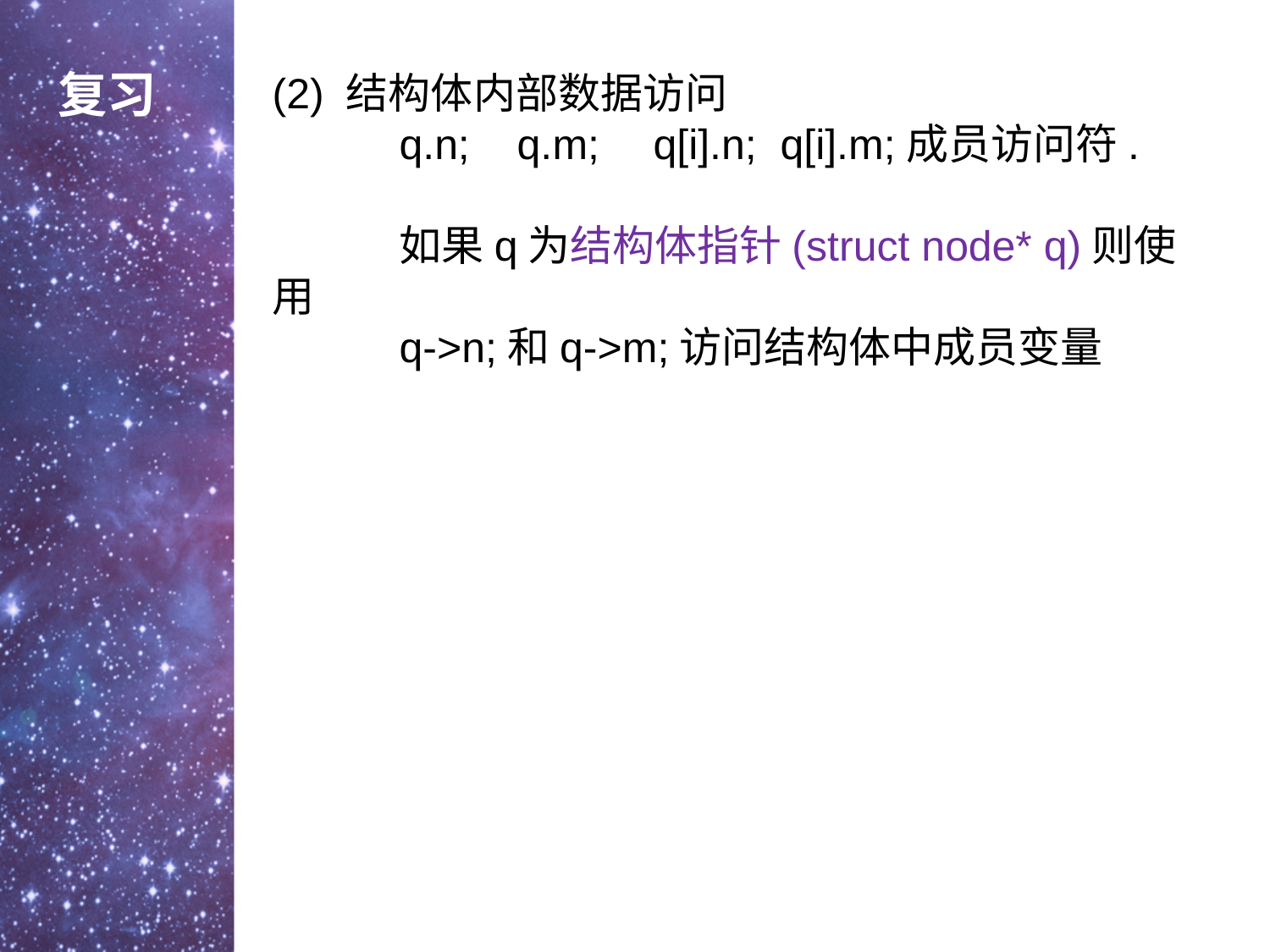

复习
(2) 结构体内部数据访问
	q.n;    q.m;	q[i].n;	q[i].m;成员访问符.

	如果q为结构体指针(struct node* q)则使用
	q->n;和q->m;访问结构体中成员变量
点击添加文本
点击添加文本
点击添加文本
点击添加文本